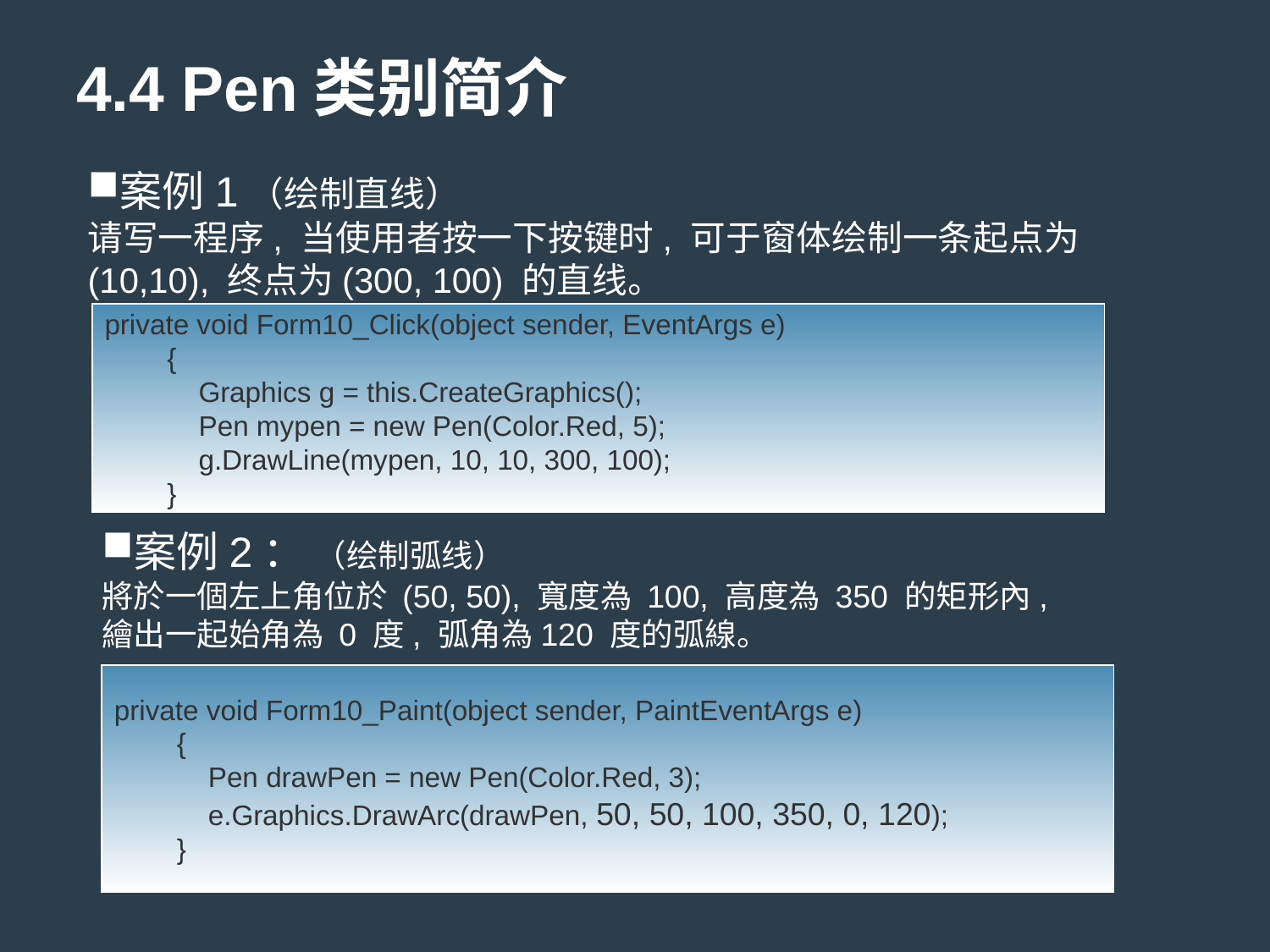

# 4.4 Pen类别简介
案例1（绘制直线）
请写一程序, 当使用者按一下按键时, 可于窗体绘制一条起点为 (10,10), 终点为(300, 100) 的直线。
private void Form10_Click(object sender, EventArgs e)
        {
            Graphics g = this.CreateGraphics();
            Pen mypen = new Pen(Color.Red, 5);
            g.DrawLine(mypen, 10, 10, 300, 100);
        }
案例2： （绘制弧线）
將於一個左上角位於 (50, 50), 寬度為 100, 高度為 350 的矩形內, 繪出一起始角為 0 度, 弧角為120 度的弧線。
private void Form10_Paint(object sender, PaintEventArgs e)
        {
            Pen drawPen = new Pen(Color.Red, 3);
            e.Graphics.DrawArc(drawPen, 50, 50, 100, 350, 0, 120);
        }